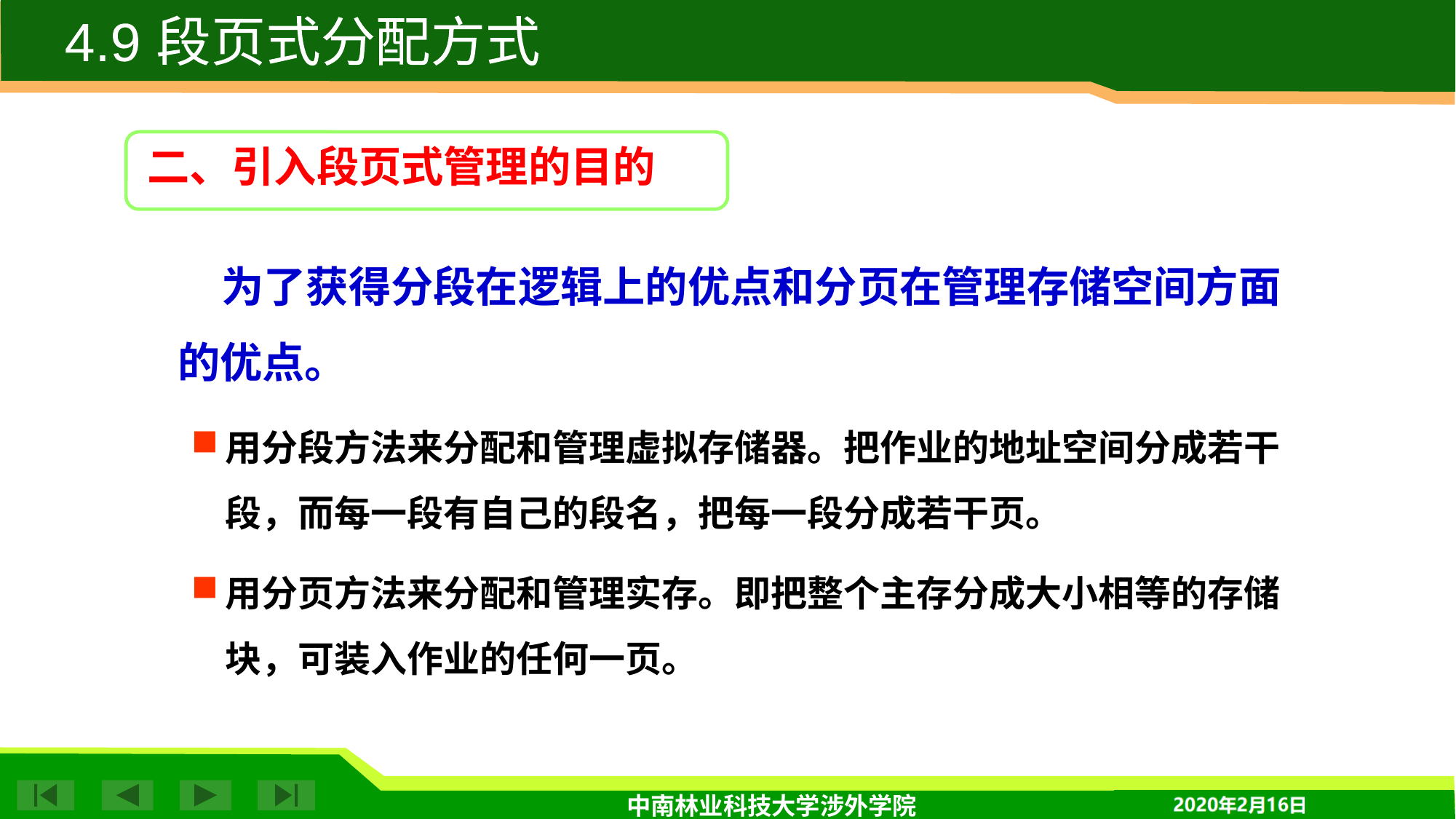

4.9 段页式分配方式

二、引入段页式管理的目的
　　为了获得分段在逻辑上的优点和分页在管理存储空间方面的优点。
用分段方法来分配和管理虚拟存储器。把作业的地址空间分成若干段，而每一段有自己的段名，把每一段分成若干页。
用分页方法来分配和管理实存。即把整个主存分成大小相等的存储块，可装入作业的任何一页。